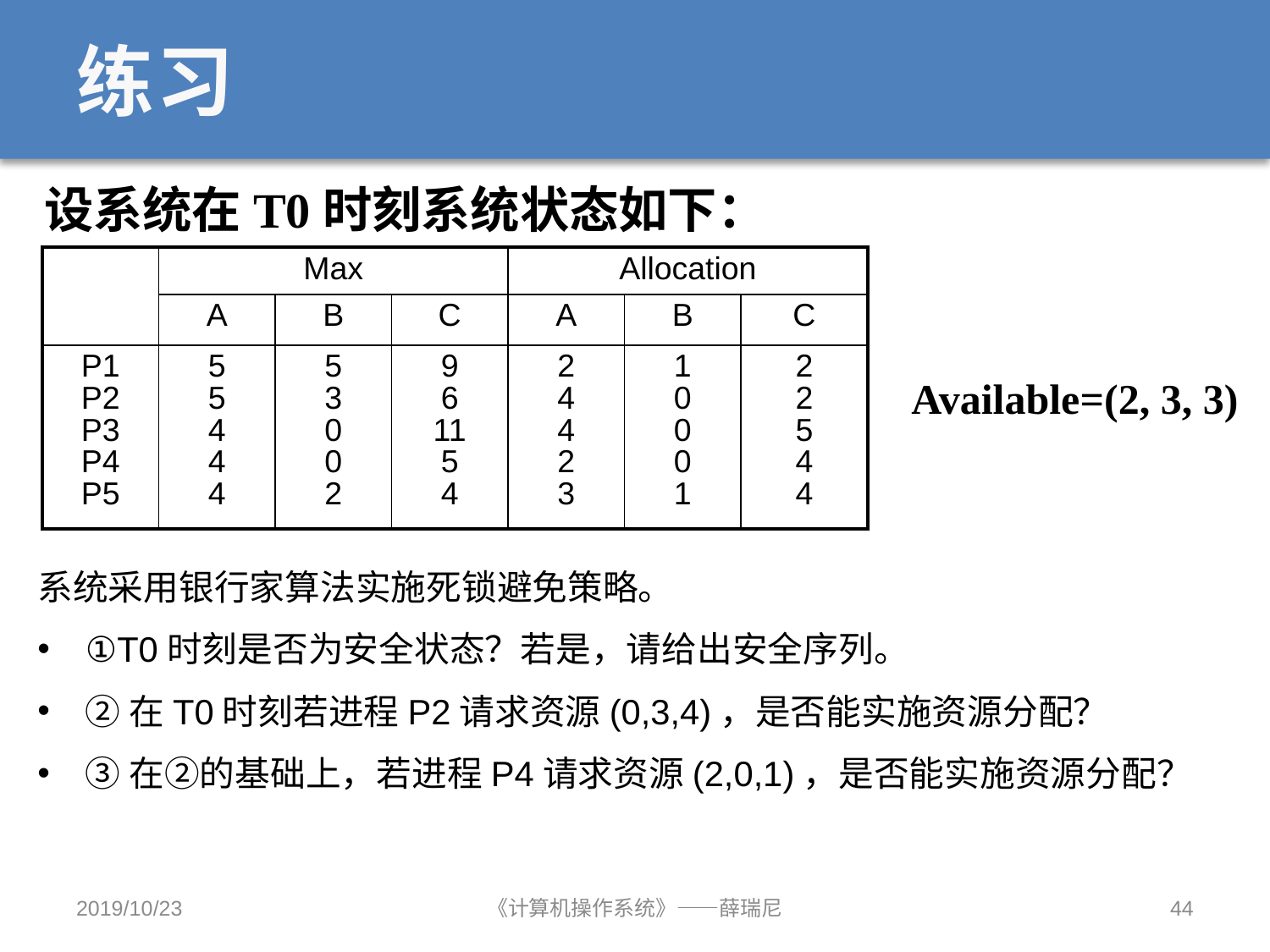

# 练习
设系统在T0时刻系统状态如下：
|  | Max |  |  | Allocation |  |  |
| --- | --- | --- | --- | --- | --- | --- |
|  | A | B | C | A | B | C |
| P1 P2 P3 P4 P5 | 5 5 4 4 4 | 5 3 0 0 2 | 9 6 11 5 4 | 2 4 4 2 3 | 1 0 0 0 1 | 2 2 5 4 4 |
Available=(2, 3, 3)
系统采用银行家算法实施死锁避免策略。
①T0时刻是否为安全状态？若是，请给出安全序列。
②在T0时刻若进程P2请求资源(0,3,4)，是否能实施资源分配？
③在②的基础上，若进程P4请求资源(2,0,1)，是否能实施资源分配？
2019/10/23
《计算机操作系统》——薛瑞尼
44